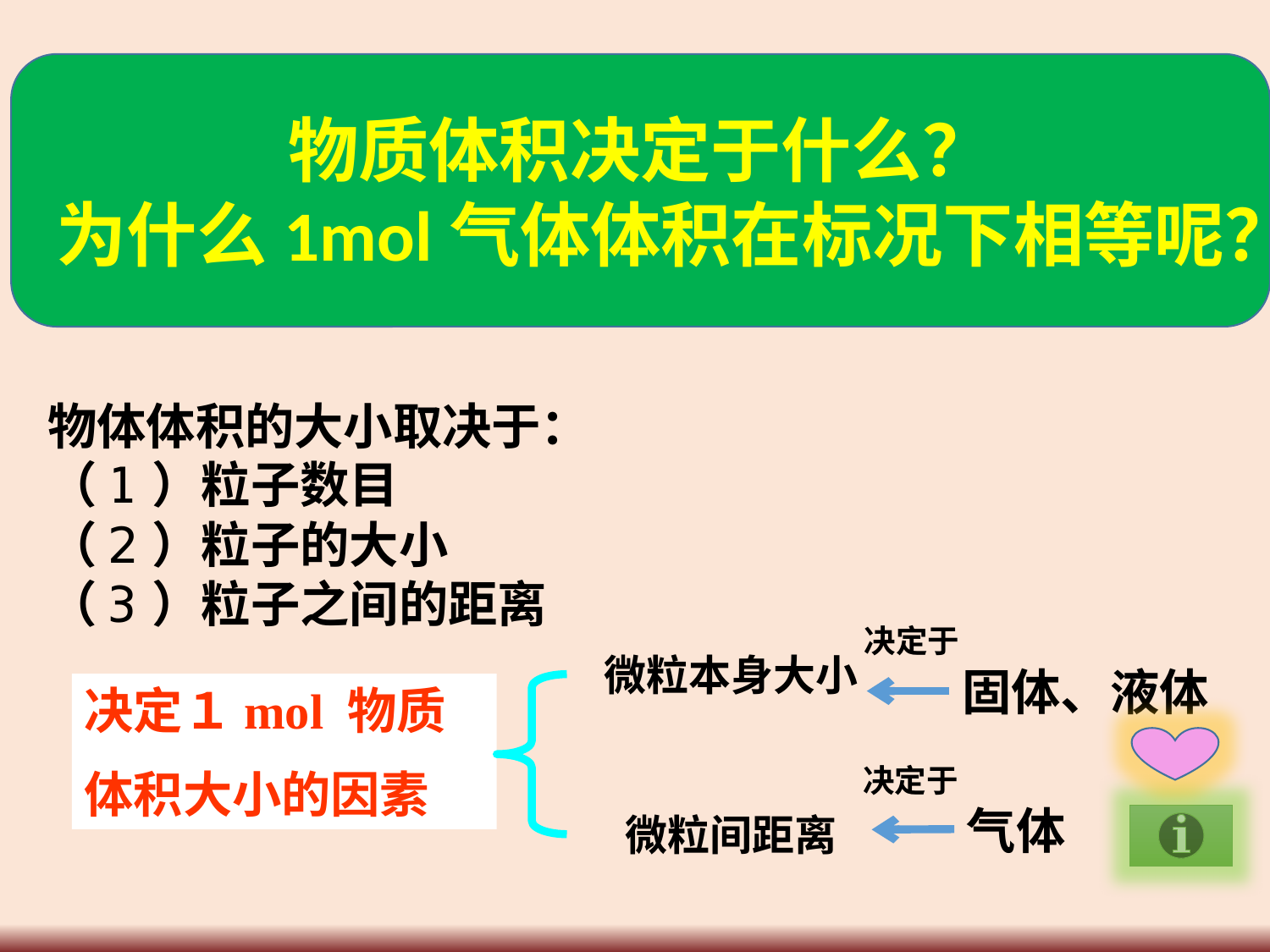

物质体积决定于什么？
为什么1mol气体体积在标况下相等呢？
物体体积的大小取决于：
（1）粒子数目
（2）粒子的大小
（3）粒子之间的距离
决定于
微粒本身大小
固体、液体
决定１mol 物质
体积大小的因素

决定于
气体
微粒间距离